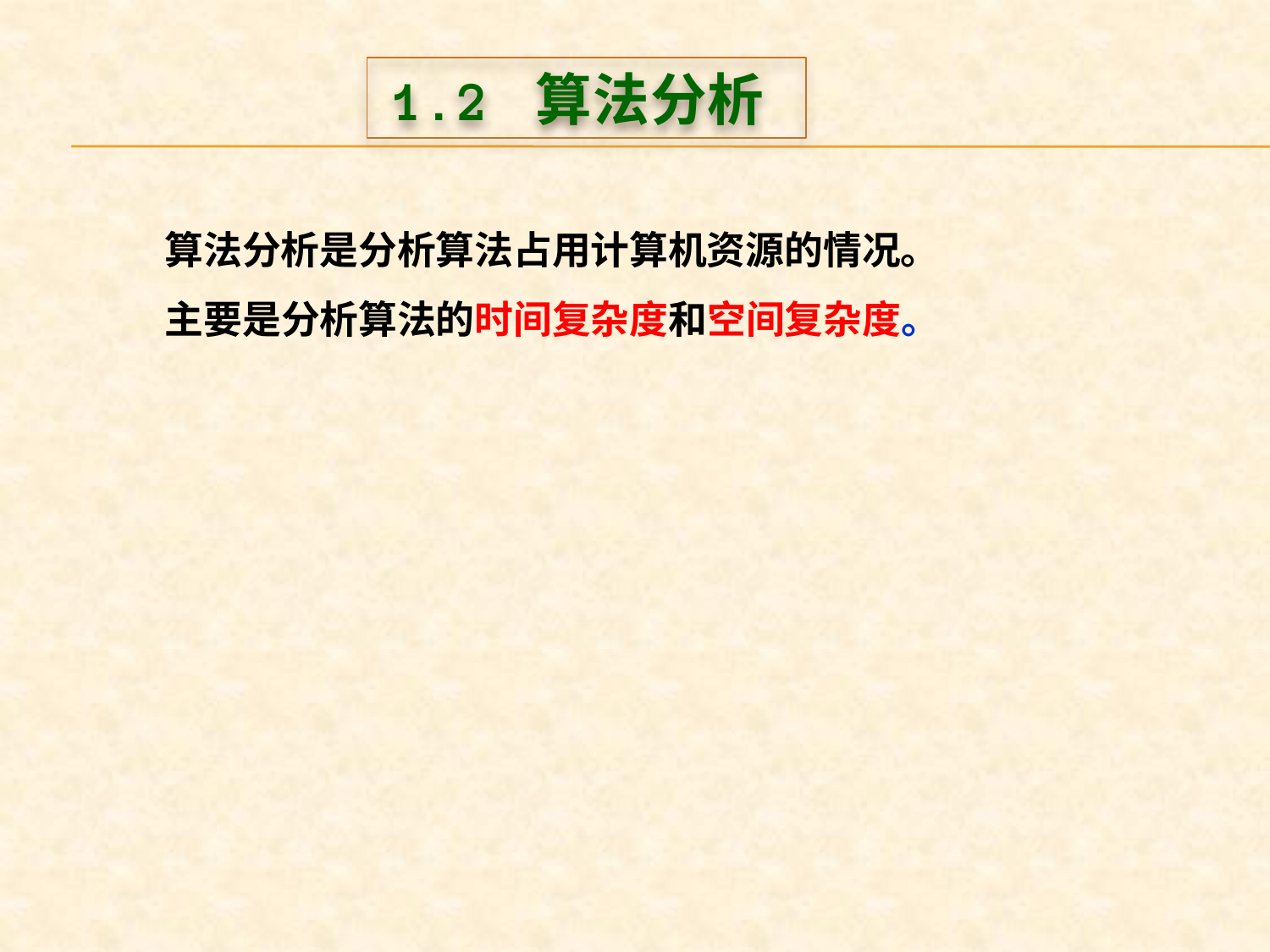

1.2 算法分析
　　算法分析是分析算法占用计算机资源的情况。
　　主要是分析算法的时间复杂度和空间复杂度。